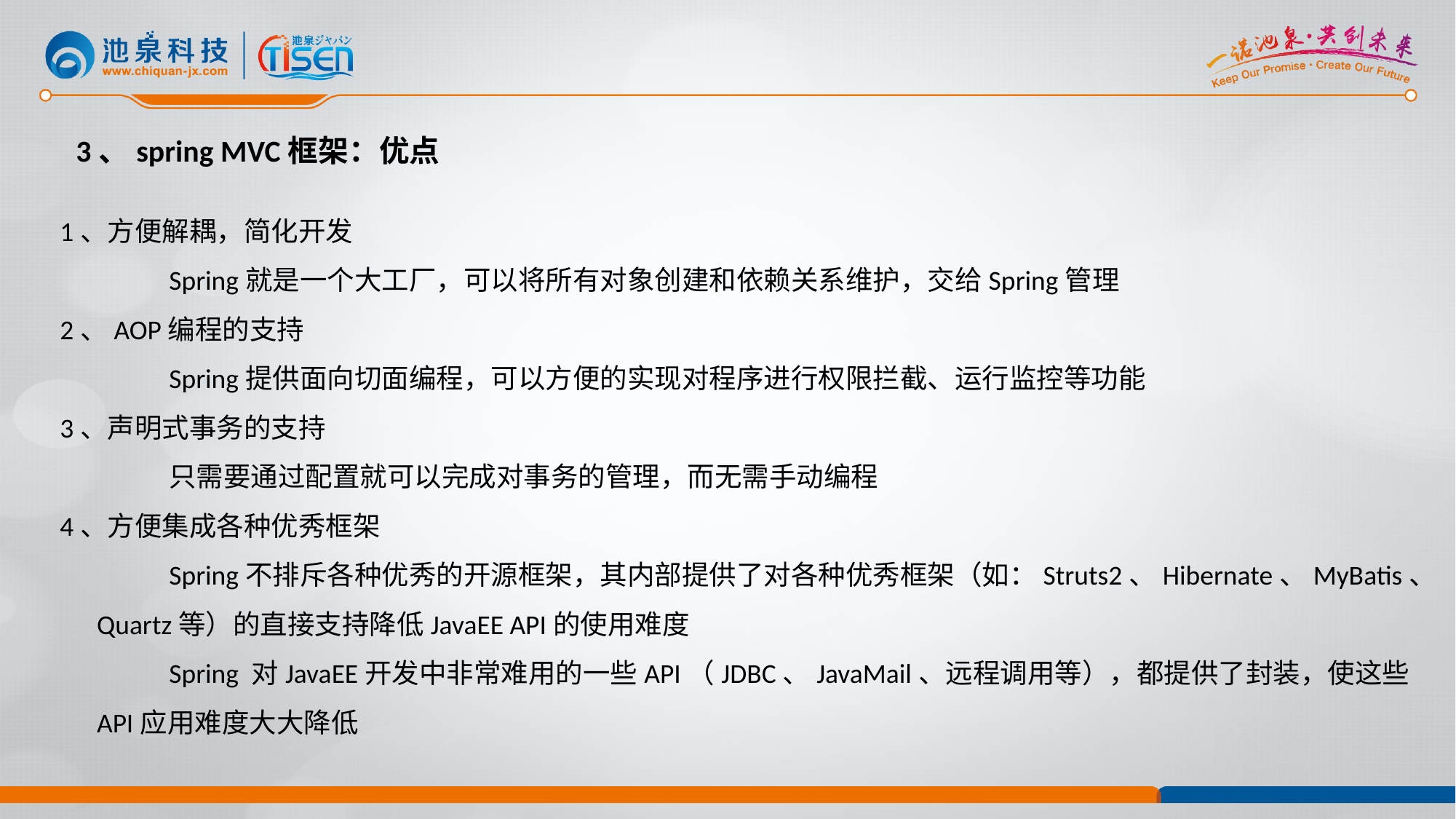

3、spring MVC框架：优点
1、方便解耦，简化开发
       	Spring就是一个大工厂，可以将所有对象创建和依赖关系维护，交给Spring管理
2、AOP编程的支持
       	Spring提供面向切面编程，可以方便的实现对程序进行权限拦截、运行监控等功能
3、声明式事务的支持
       	只需要通过配置就可以完成对事务的管理，而无需手动编程
4、方便集成各种优秀框架
	Spring不排斥各种优秀的开源框架，其内部提供了对各种优秀框架（如：Struts2、Hibernate、MyBatis、
      Quartz等）的直接支持降低JavaEE API的使用难度
	Spring 对JavaEE开发中非常难用的一些API（JDBC、JavaMail、远程调用等），都提供了封装，使这些
      API应用难度大大降低